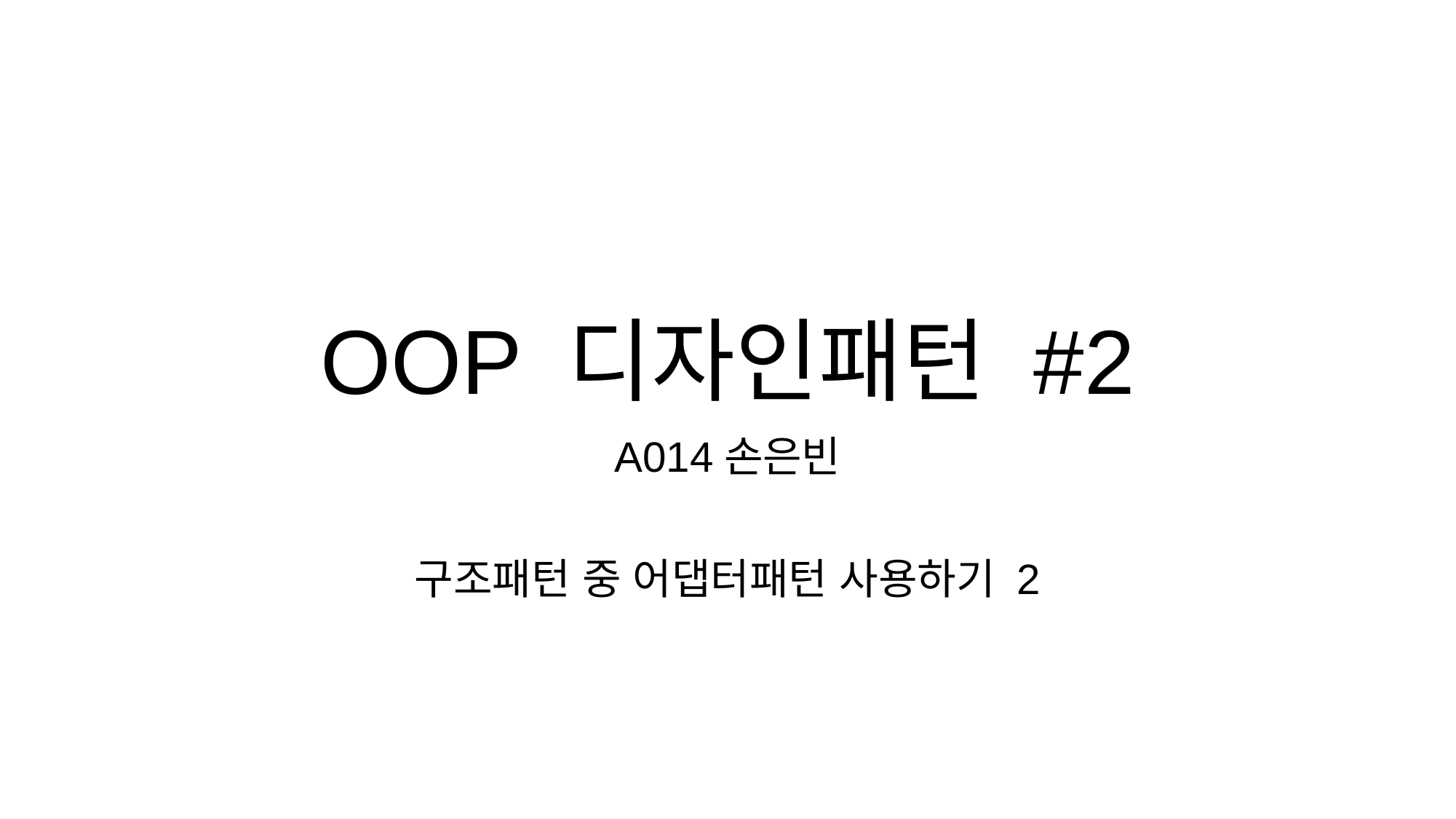

# OOP 디자인패턴 #2
A014손은빈

구조패턴 중 어댑터패턴 사용하기 2